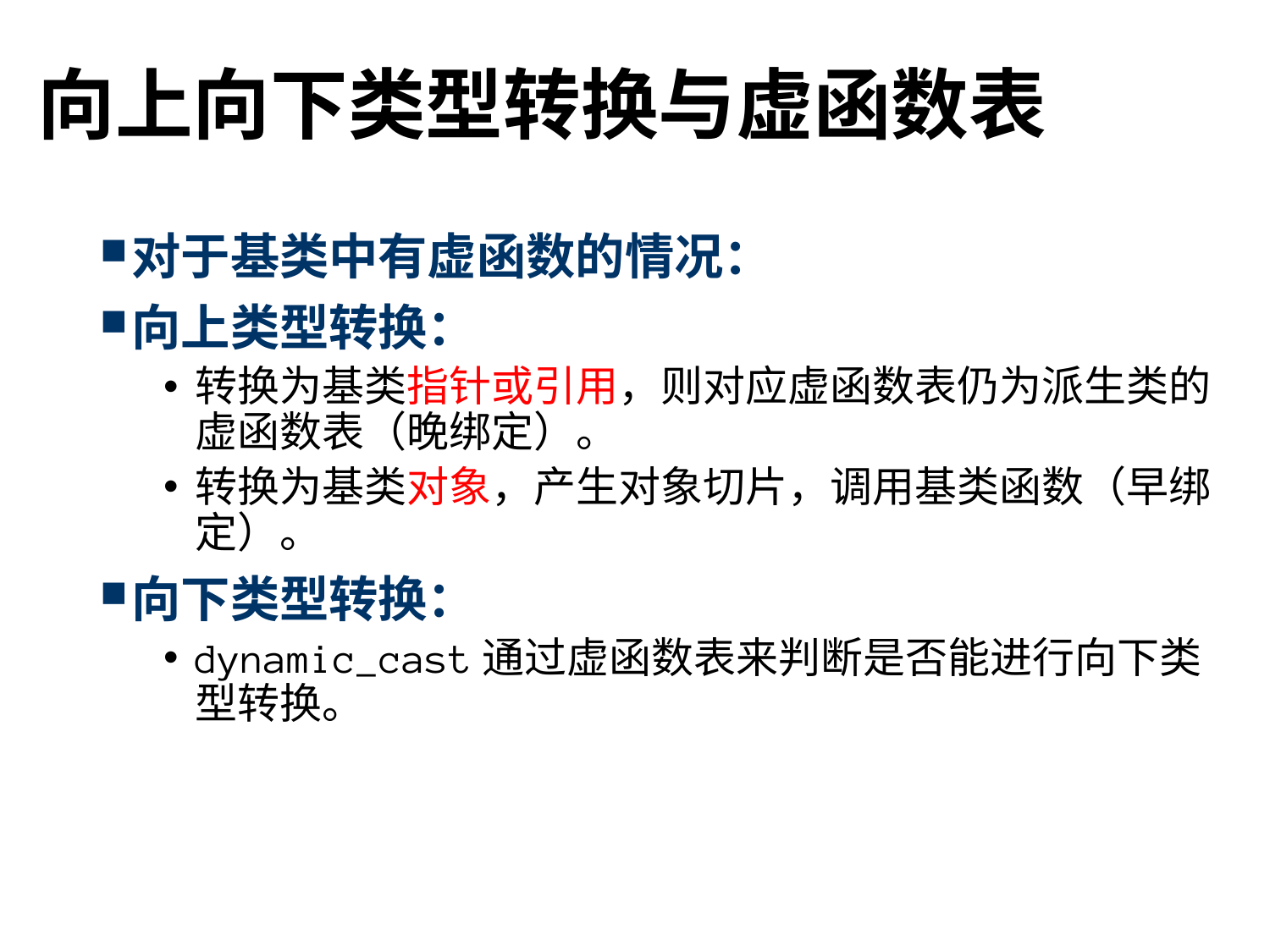

# 向上向下类型转换与虚函数表
对于基类中有虚函数的情况：
向上类型转换：
转换为基类指针或引用，则对应虚函数表仍为派生类的虚函数表（晚绑定）。
转换为基类对象，产生对象切片，调用基类函数（早绑定）。
向下类型转换：
dynamic_cast通过虚函数表来判断是否能进行向下类型转换。